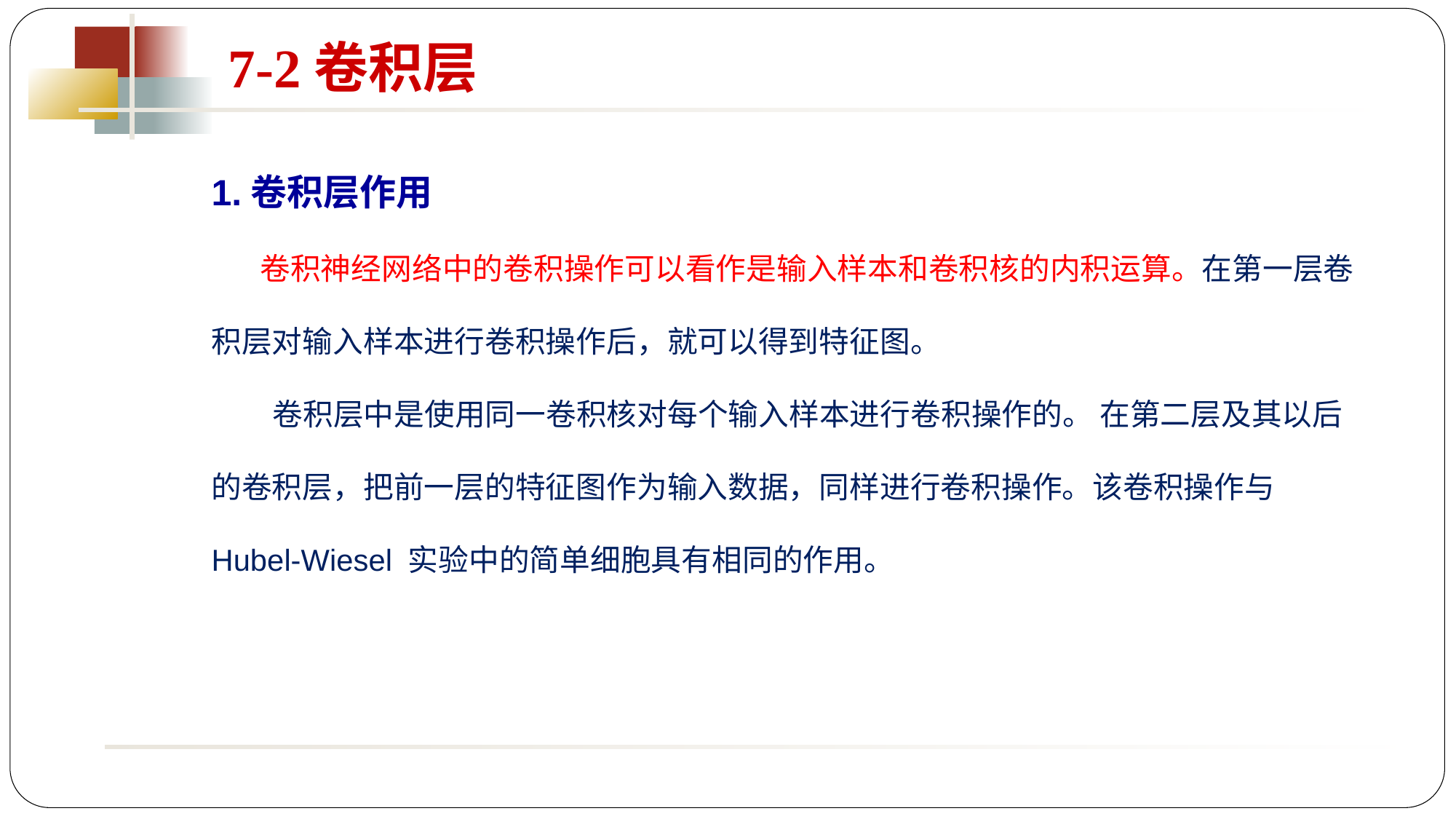

7-2卷积层
1.卷积层作用
      卷积神经网络中的卷积操作可以看作是输入样本和卷积核的内积运算。在第一层卷积层对输入样本进行卷积操作后，就可以得到特征图。
        卷积层中是使用同一卷积核对每个输入样本进行卷积操作的。 在第二层及其以后的卷积层，把前一层的特征图作为输入数据，同样进行卷积操作。该卷积操作与Hubel-Wiesel 实验中的简单细胞具有相同的作用。